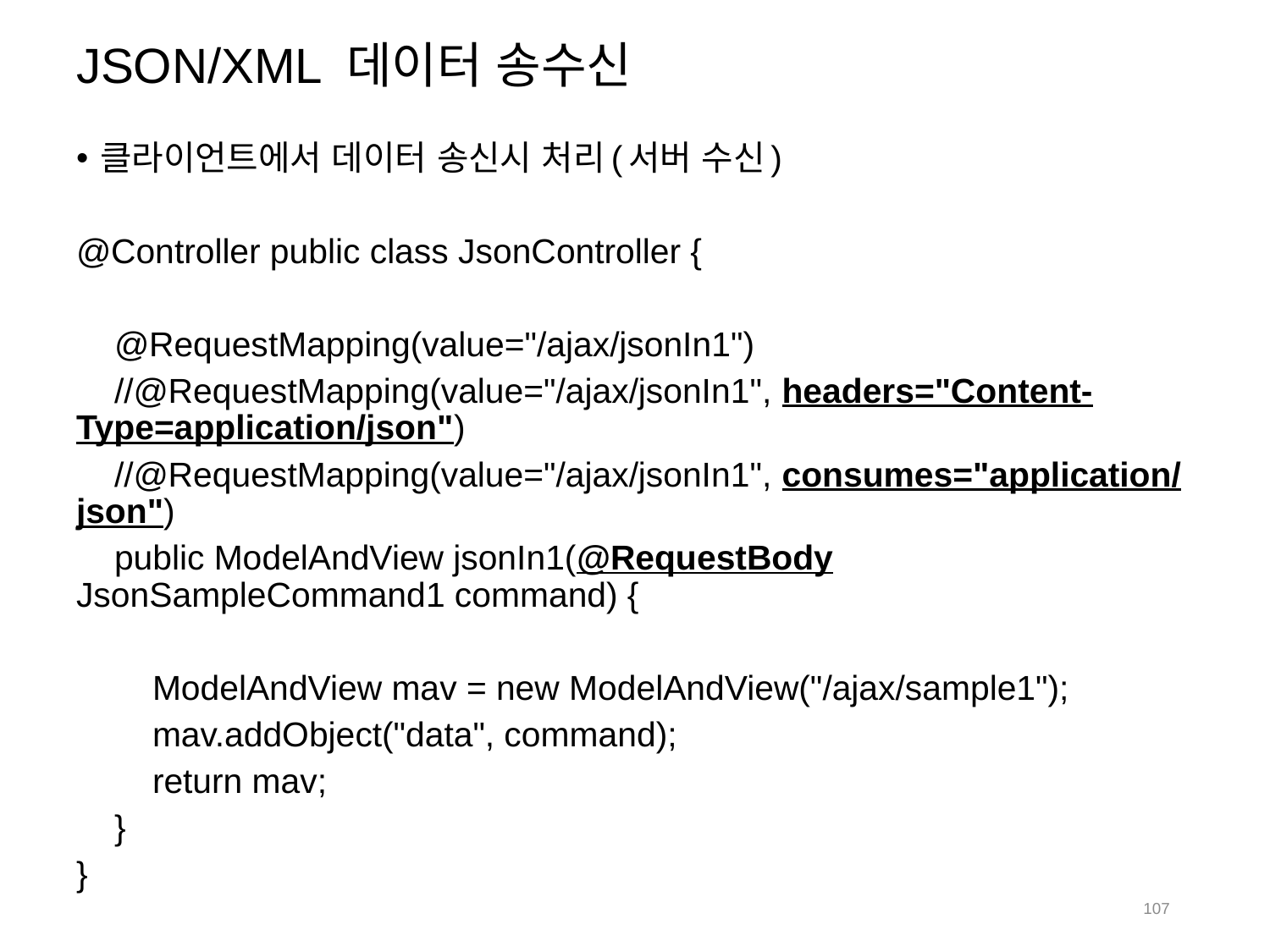

# JSON/XML 데이터 송수신
클라이언트에서 데이터 송신시 처리(서버 수신)

@Controller public class JsonController {

    @RequestMapping(value="/ajax/jsonIn1")
    //@RequestMapping(value="/ajax/jsonIn1", headers="Content-Type=application/json")
    //@RequestMapping(value="/ajax/jsonIn1", consumes="application/json")
    public ModelAndView jsonIn1(@RequestBody JsonSampleCommand1 command) {

        ModelAndView mav = new ModelAndView("/ajax/sample1");
        mav.addObject("data", command);
        return mav;
    }
}

107